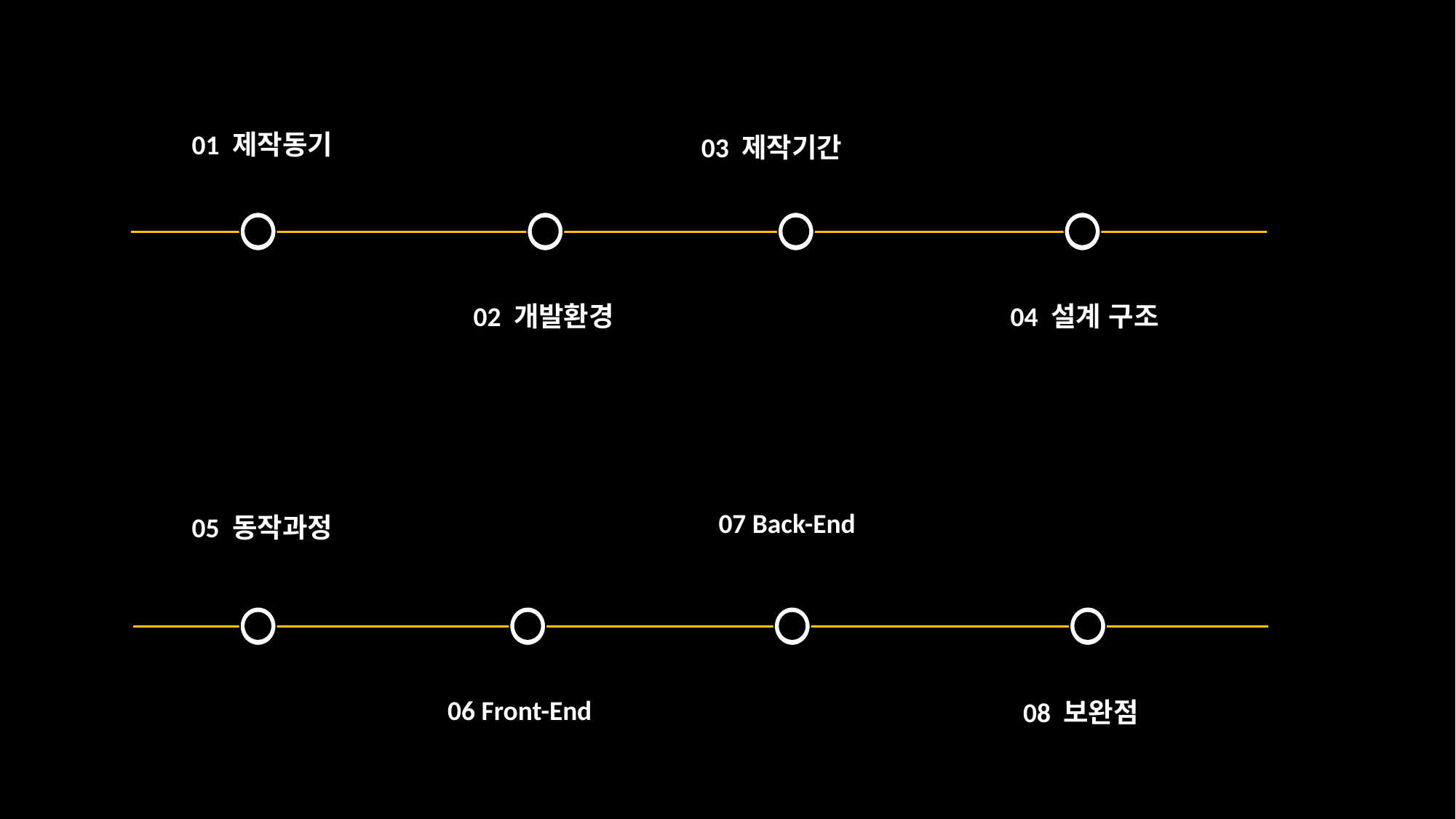

01 제작동기
03 제작기간

02 개발환경
04 설계 구조
07 Back-End
05 동작과정

06 Front-End
08 보완점